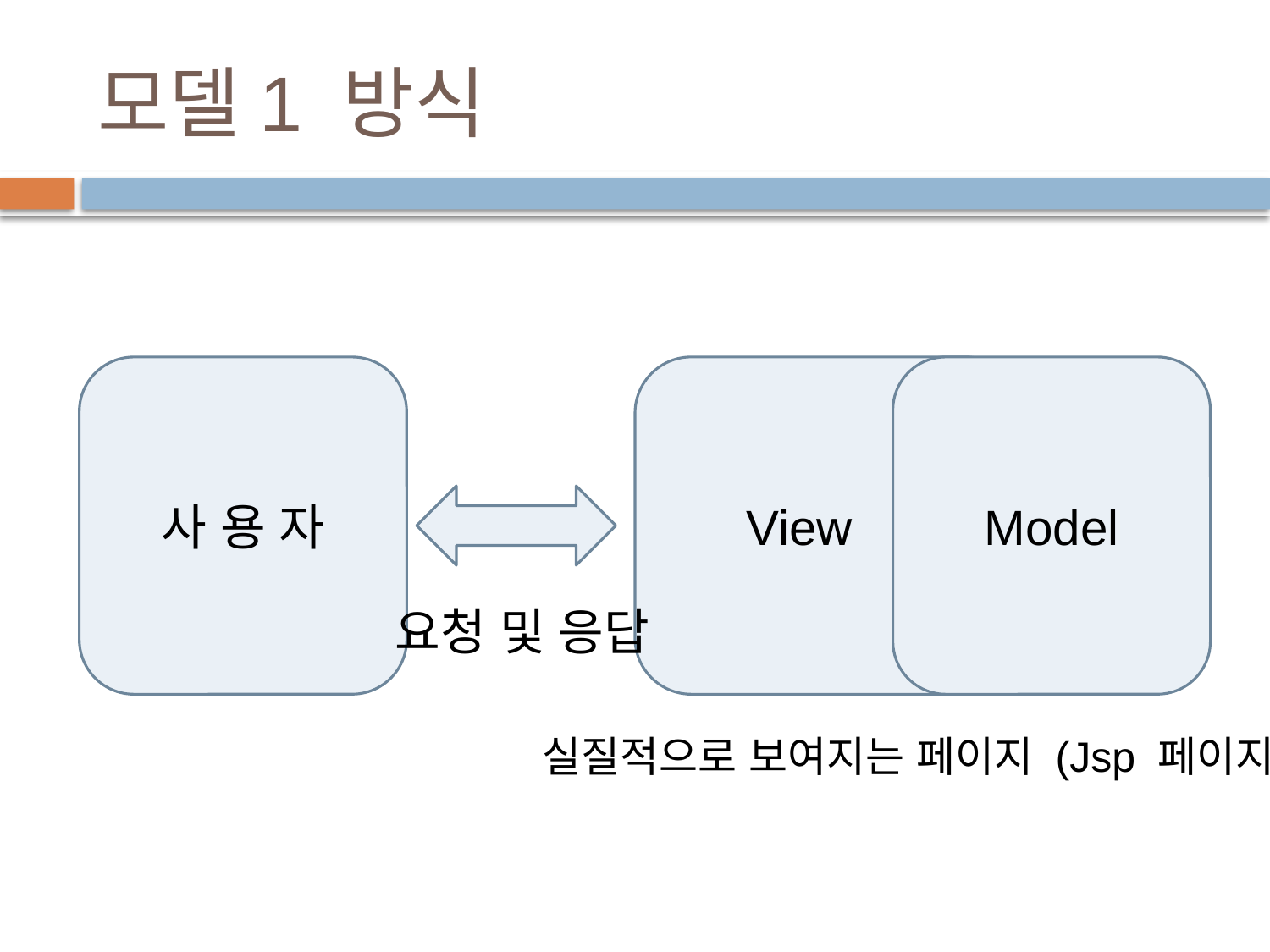

# 모델1 방식
사 용 자
      View
Model

요청 및 응답
실질적으로 보여지는 페이지 (Jsp 페이지)